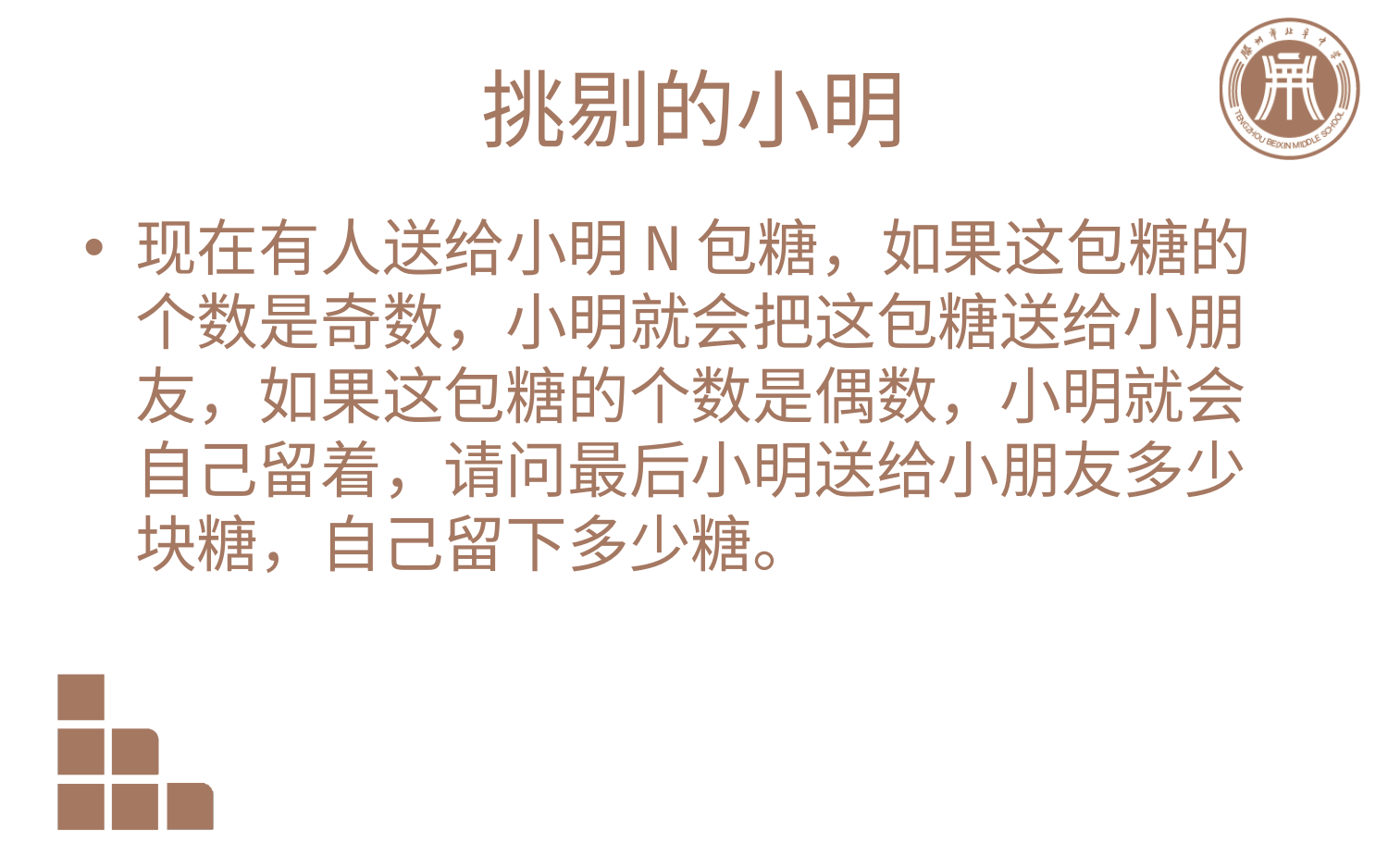

# 挑剔的小明
现在有人送给小明N包糖，如果这包糖的个数是奇数，小明就会把这包糖送给小朋友，如果这包糖的个数是偶数，小明就会自己留着，请问最后小明送给小朋友多少块糖，自己留下多少糖。